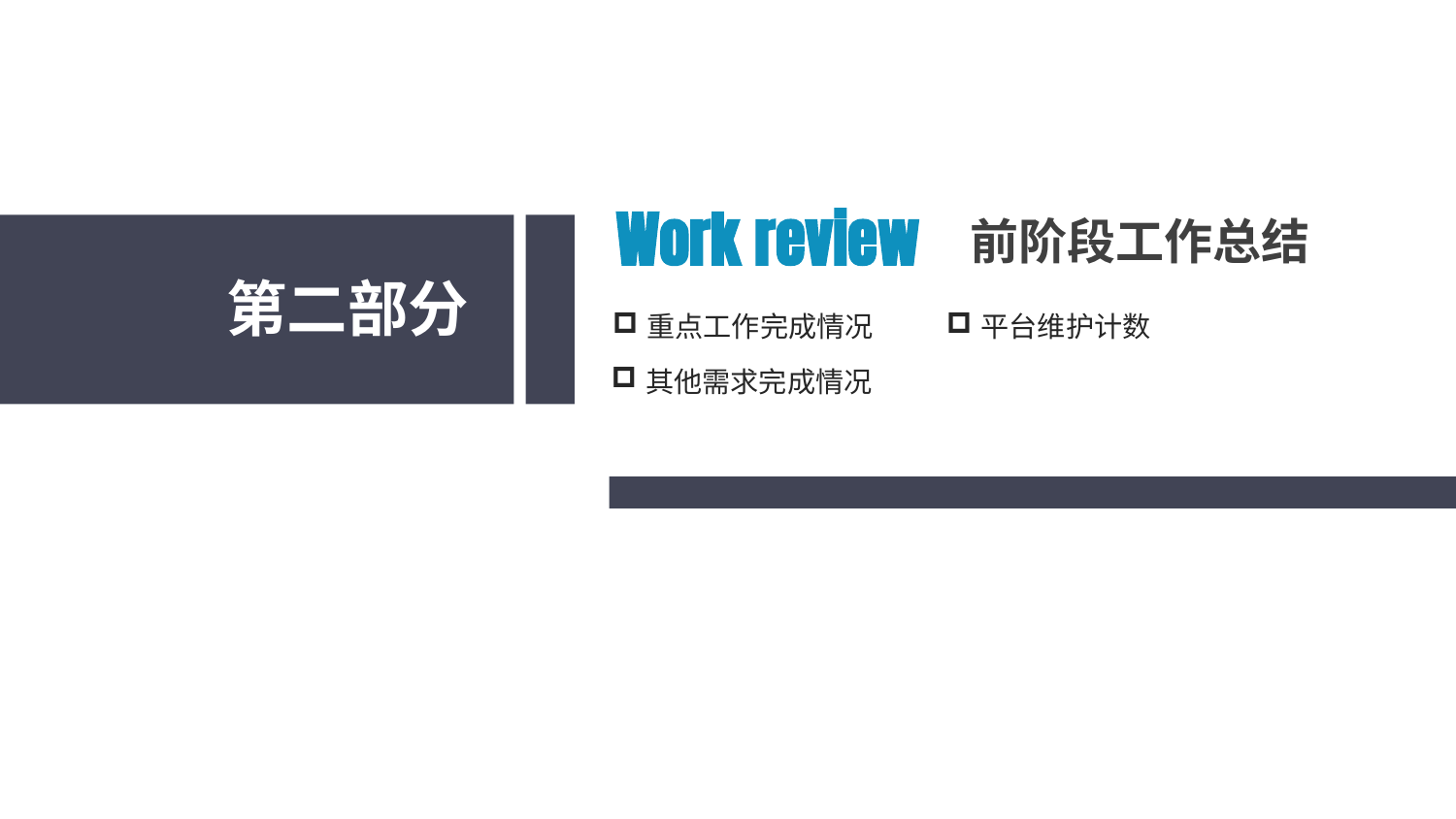

Work review
前阶段工作总结

第二部分
平台维护计数
重点工作完成情况
其他需求完成情况